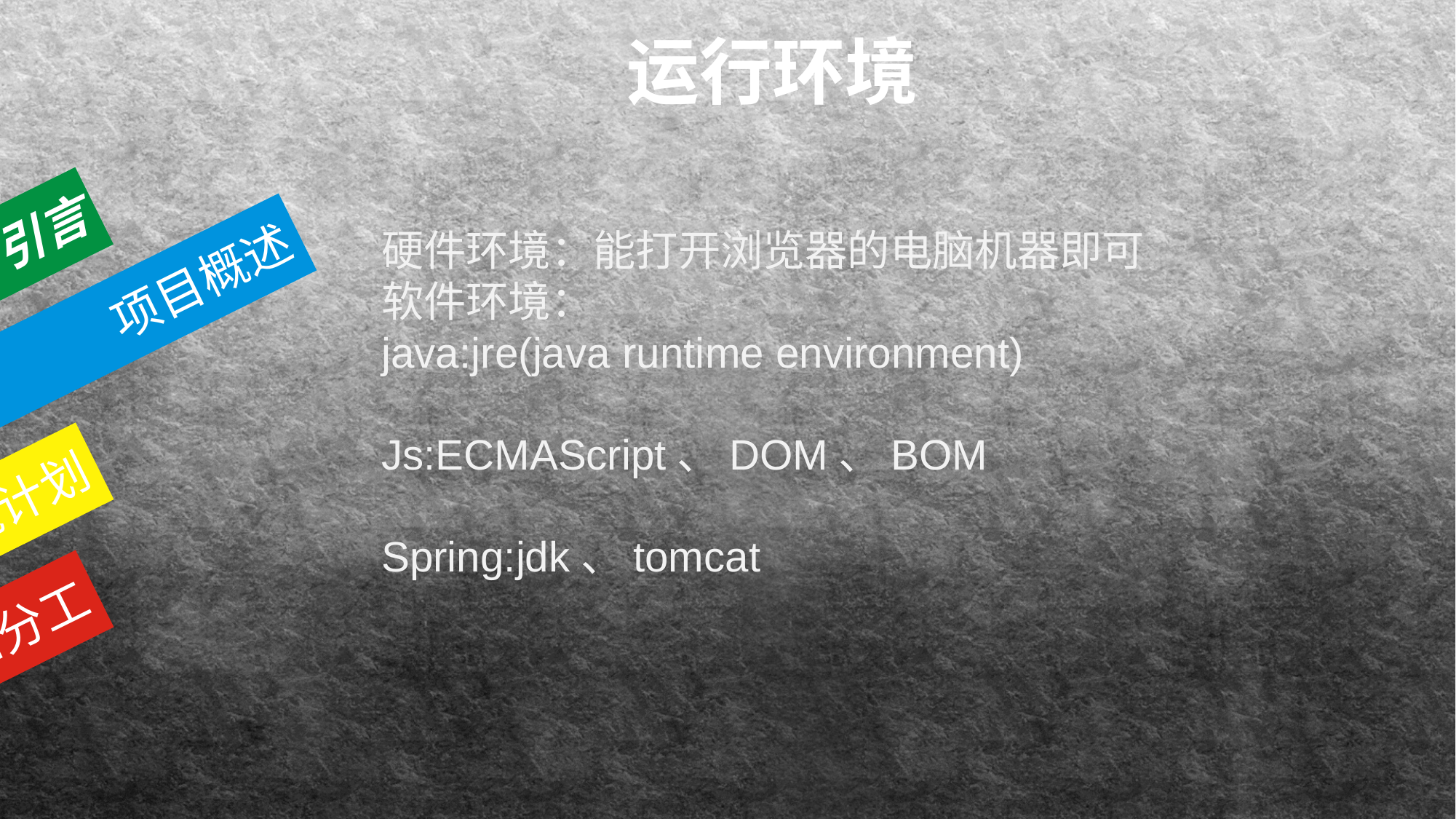

运行环境

硬件环境：能打开浏览器的电脑机器即可
软件环境：
java:jre(java runtime environment)

Js:ECMAScript、DOM、BOM

Spring:jdk、tomcat

引言
项目概述
实施计划
人员组织和分工